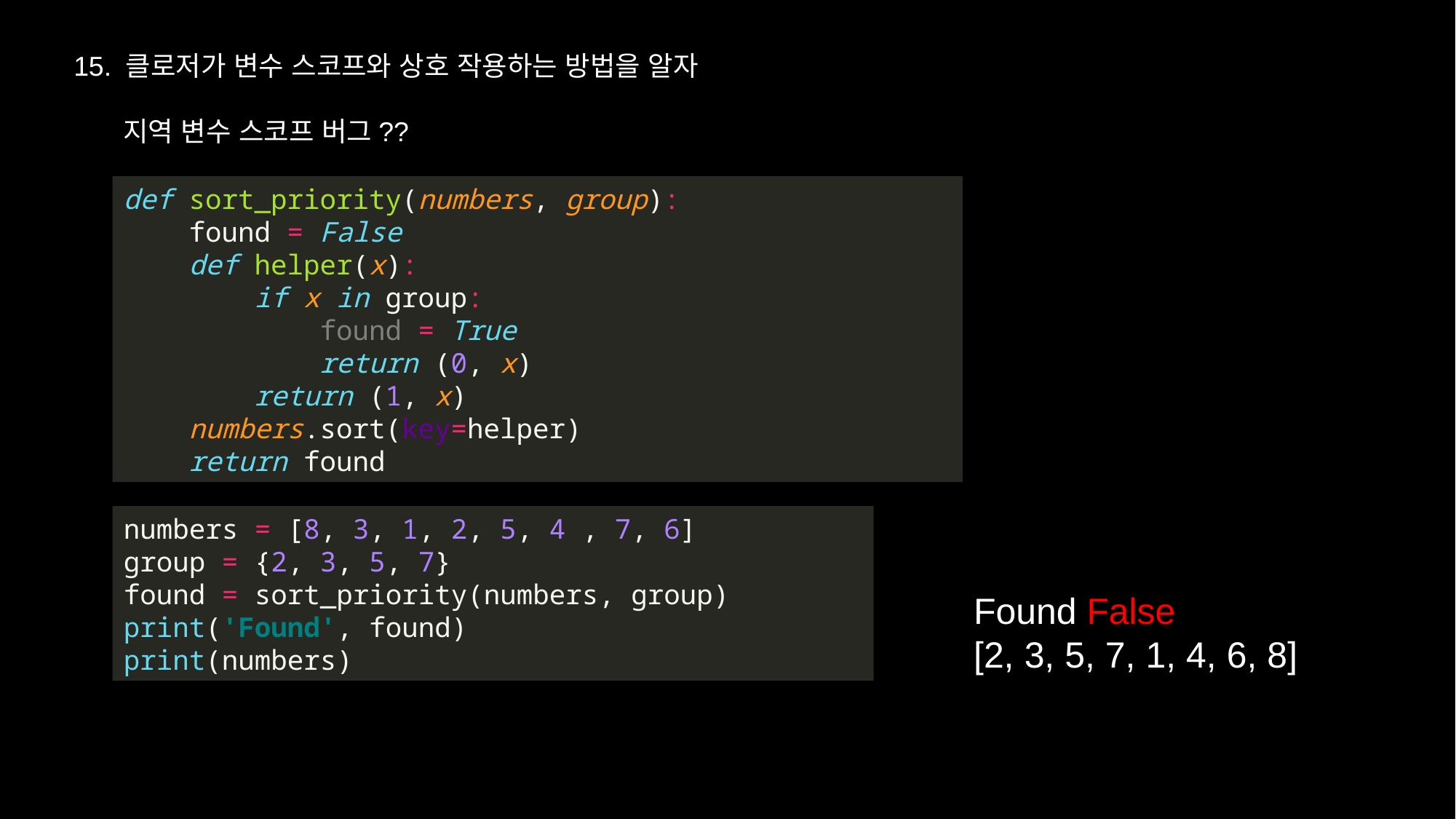

15. 클로저가 변수 스코프와 상호 작용하는 방법을 알자
지역 변수 스코프 버그??
def sort_priority(numbers, group):
    found = False
    def helper(x):
        if x in group:
            found = True
            return (0, x)
        return (1, x)
    numbers.sort(key=helper)
    return found
numbers = [8, 3, 1, 2, 5, 4 , 7, 6]
group = {2, 3, 5, 7}
found = sort_priority(numbers, group)
print('Found', found)
print(numbers)
Found False
[2, 3, 5, 7, 1, 4, 6, 8]